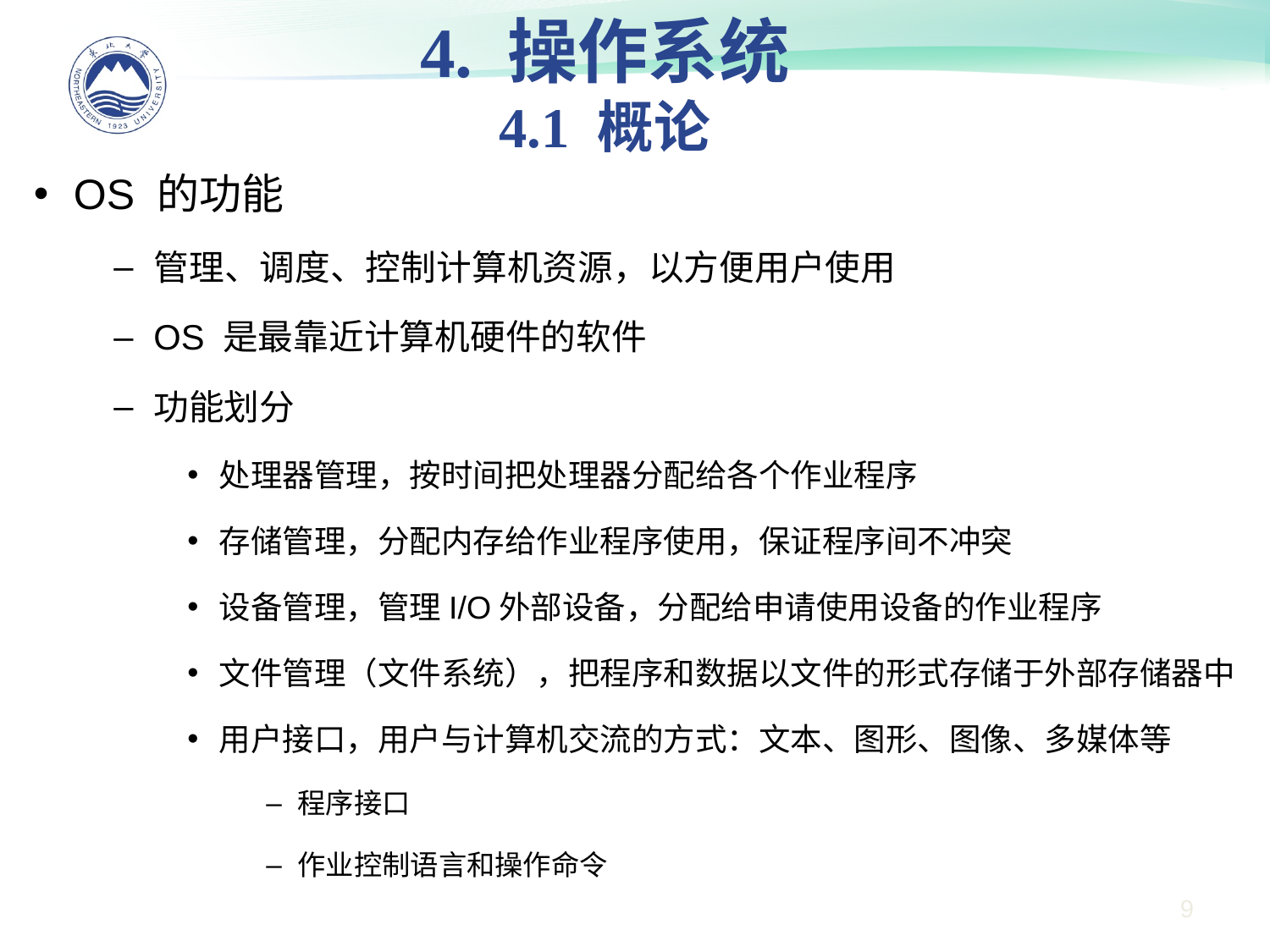

4. 操作系统
4.1 概论
OS 的功能
管理、调度、控制计算机资源，以方便用户使用
OS 是最靠近计算机硬件的软件
功能划分
处理器管理，按时间把处理器分配给各个作业程序
存储管理，分配内存给作业程序使用，保证程序间不冲突
设备管理，管理I/O外部设备，分配给申请使用设备的作业程序
文件管理（文件系统），把程序和数据以文件的形式存储于外部存储器中
用户接口，用户与计算机交流的方式：文本、图形、图像、多媒体等
程序接口
作业控制语言和操作命令
9